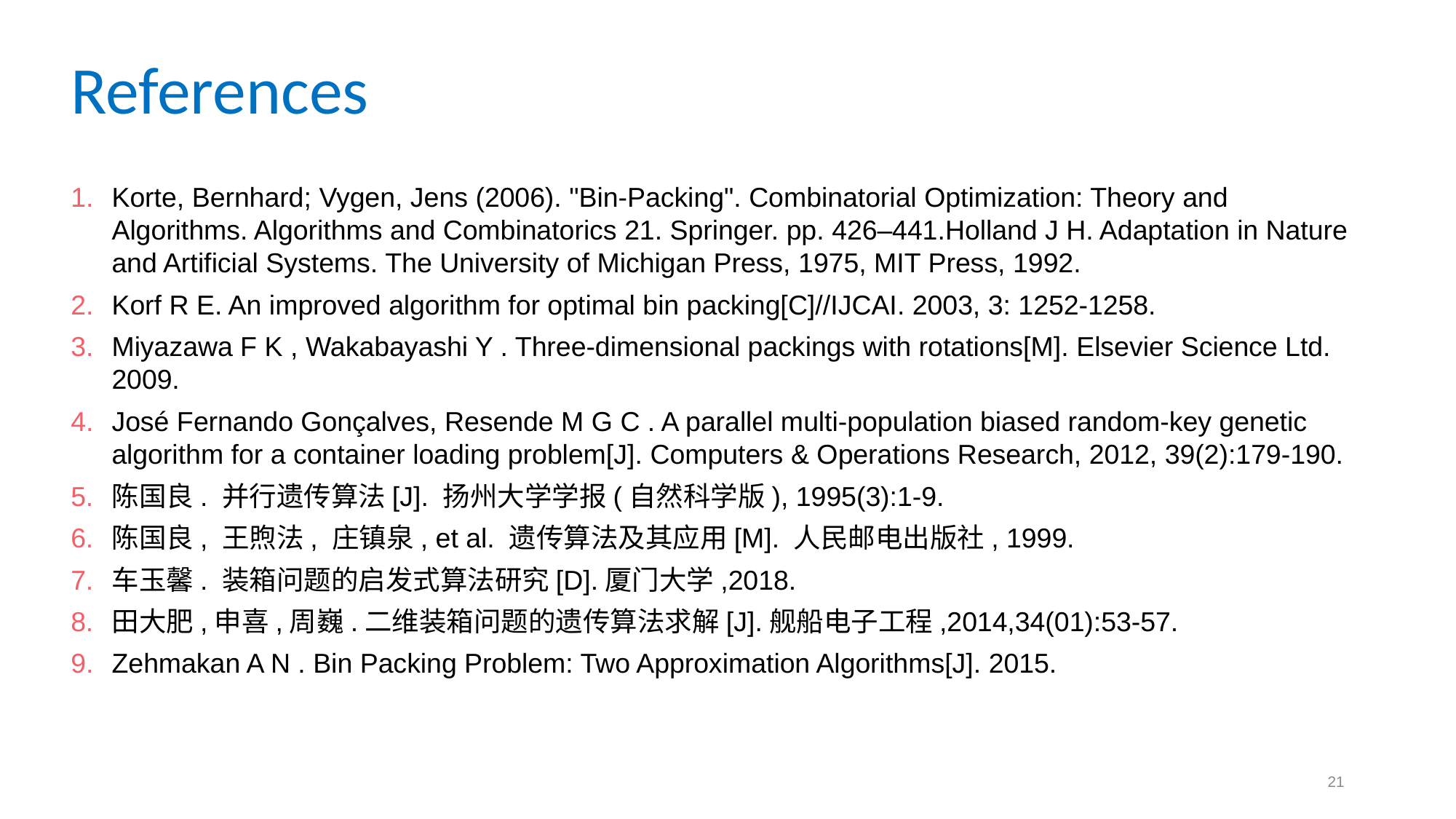

# References
Korte, Bernhard; Vygen, Jens (2006). "Bin-Packing". Combinatorial Optimization: Theory and Algorithms. Algorithms and Combinatorics 21. Springer. pp. 426–441.Holland J H. Adaptation in Nature and Artificial Systems. The University of Michigan Press, 1975, MIT Press, 1992.
Korf R E. An improved algorithm for optimal bin packing[C]//IJCAI. 2003, 3: 1252-1258.
Miyazawa F K , Wakabayashi Y . Three-dimensional packings with rotations[M]. Elsevier Science Ltd. 2009.
José Fernando Gonçalves, Resende M G C . A parallel multi-population biased random-key genetic algorithm for a container loading problem[J]. Computers & Operations Research, 2012, 39(2):179-190.
陈国良. 并行遗传算法[J]. 扬州大学学报(自然科学版), 1995(3):1-9.
陈国良, 王煦法, 庄镇泉, et al. 遗传算法及其应用[M]. 人民邮电出版社, 1999.
车玉馨. 装箱问题的启发式算法研究[D].厦门大学,2018.
田大肥,申喜,周巍.二维装箱问题的遗传算法求解[J].舰船电子工程,2014,34(01):53-57.
Zehmakan A N . Bin Packing Problem: Two Approximation Algorithms[J]. 2015.

21